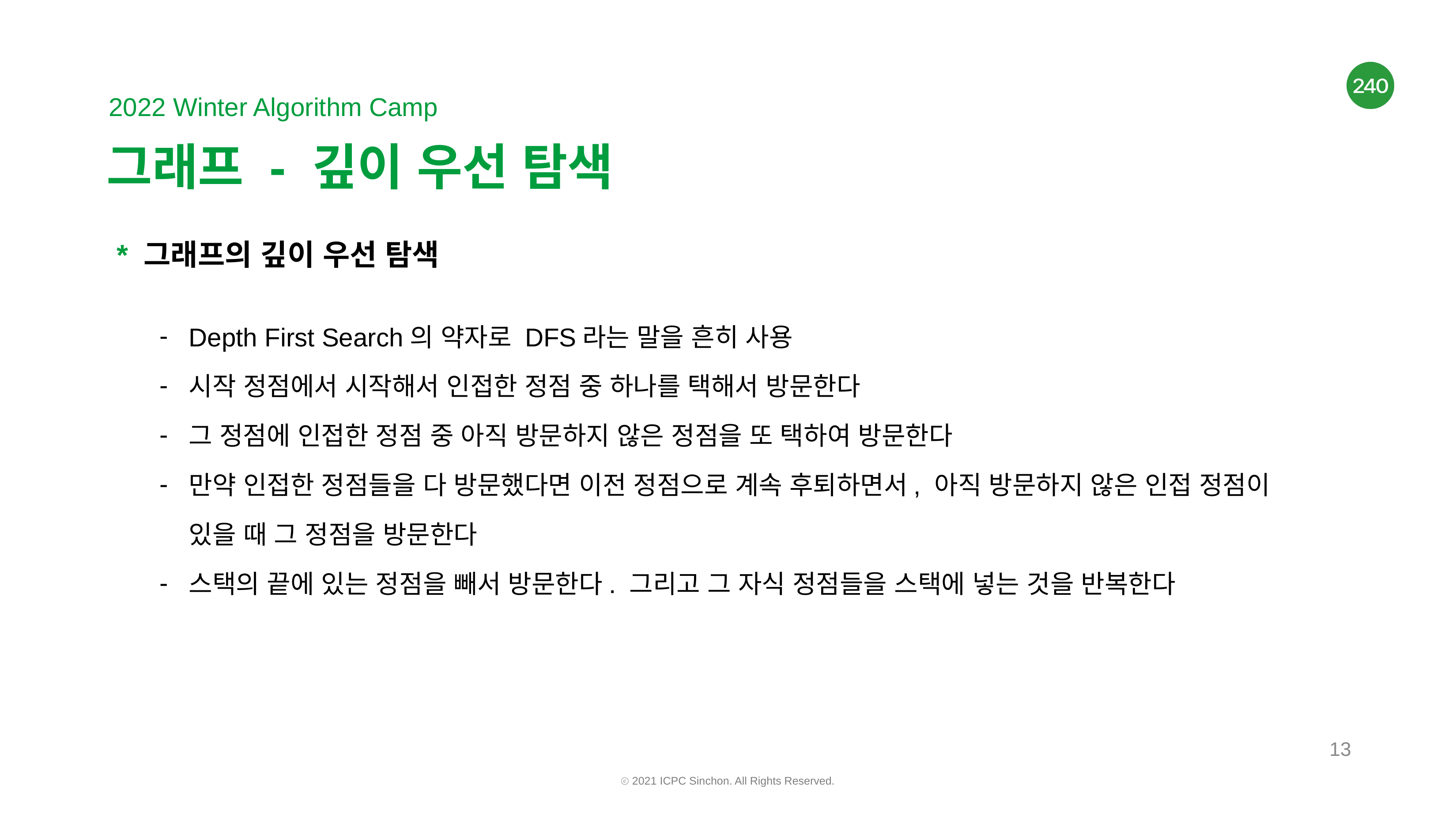

# 그래프 - 깊이 우선 탐색
* 그래프의 깊이 우선 탐색
Depth First Search의 약자로 DFS라는 말을 흔히 사용
시작 정점에서 시작해서 인접한 정점 중 하나를 택해서 방문한다
그 정점에 인접한 정점 중 아직 방문하지 않은 정점을 또 택하여 방문한다
만약 인접한 정점들을 다 방문했다면 이전 정점으로 계속 후퇴하면서, 아직 방문하지 않은 인접 정점이 있을 때 그 정점을 방문한다
스택의 끝에 있는 정점을 빼서 방문한다. 그리고 그 자식 정점들을 스택에 넣는 것을 반복한다
13
ⓒ 2021 ICPC Sinchon. All Rights Reserved.